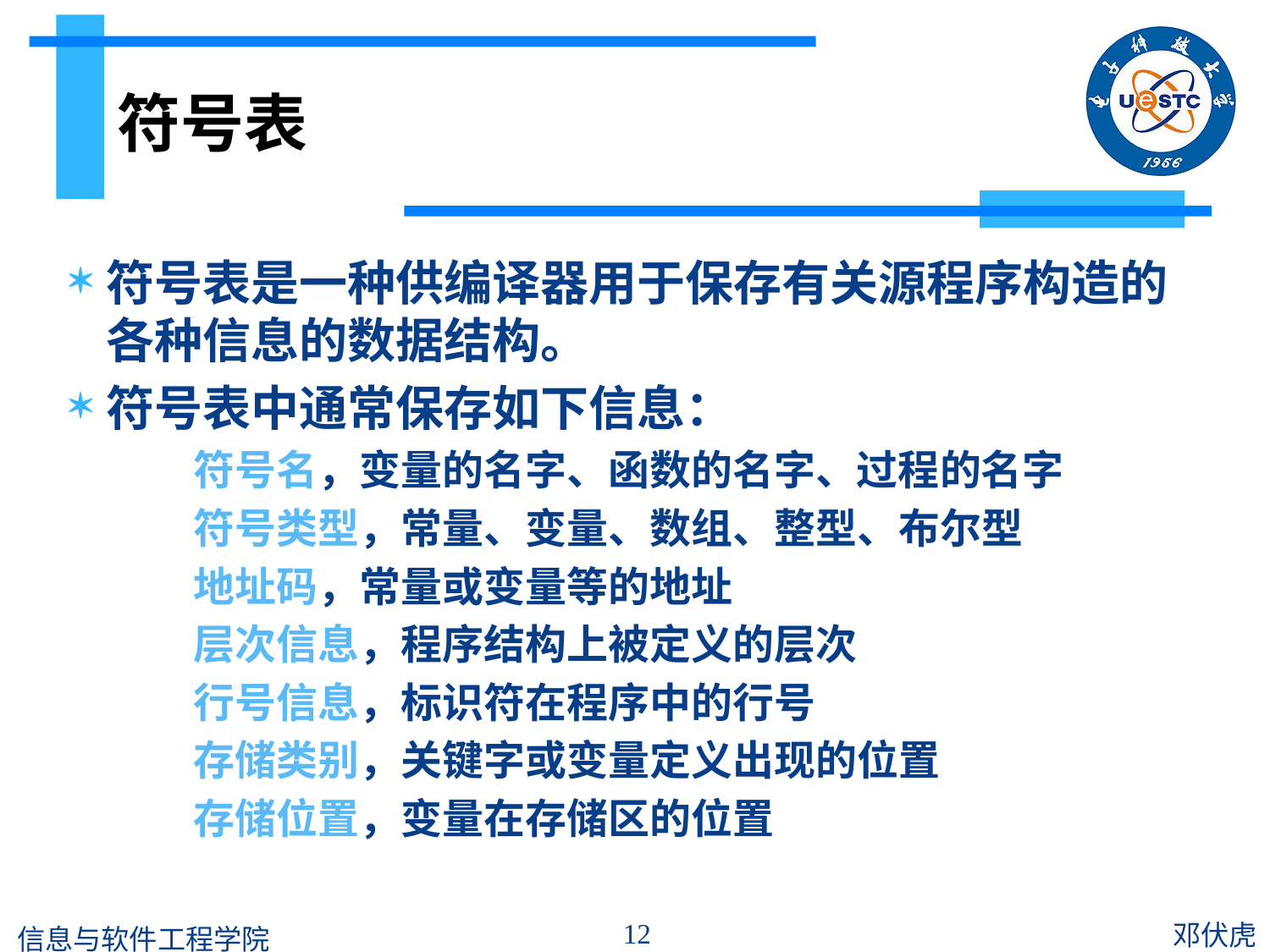

# 符号表
符号表是一种供编译器用于保存有关源程序构造的各种信息的数据结构。
符号表中通常保存如下信息：
	符号名，变量的名字、函数的名字、过程的名字
	符号类型，常量、变量、数组、整型、布尔型
	地址码，常量或变量等的地址
	层次信息，程序结构上被定义的层次
	行号信息，标识符在程序中的行号
	存储类别，关键字或变量定义出现的位置
	存储位置，变量在存储区的位置
12
邓伏虎
信息与软件工程学院